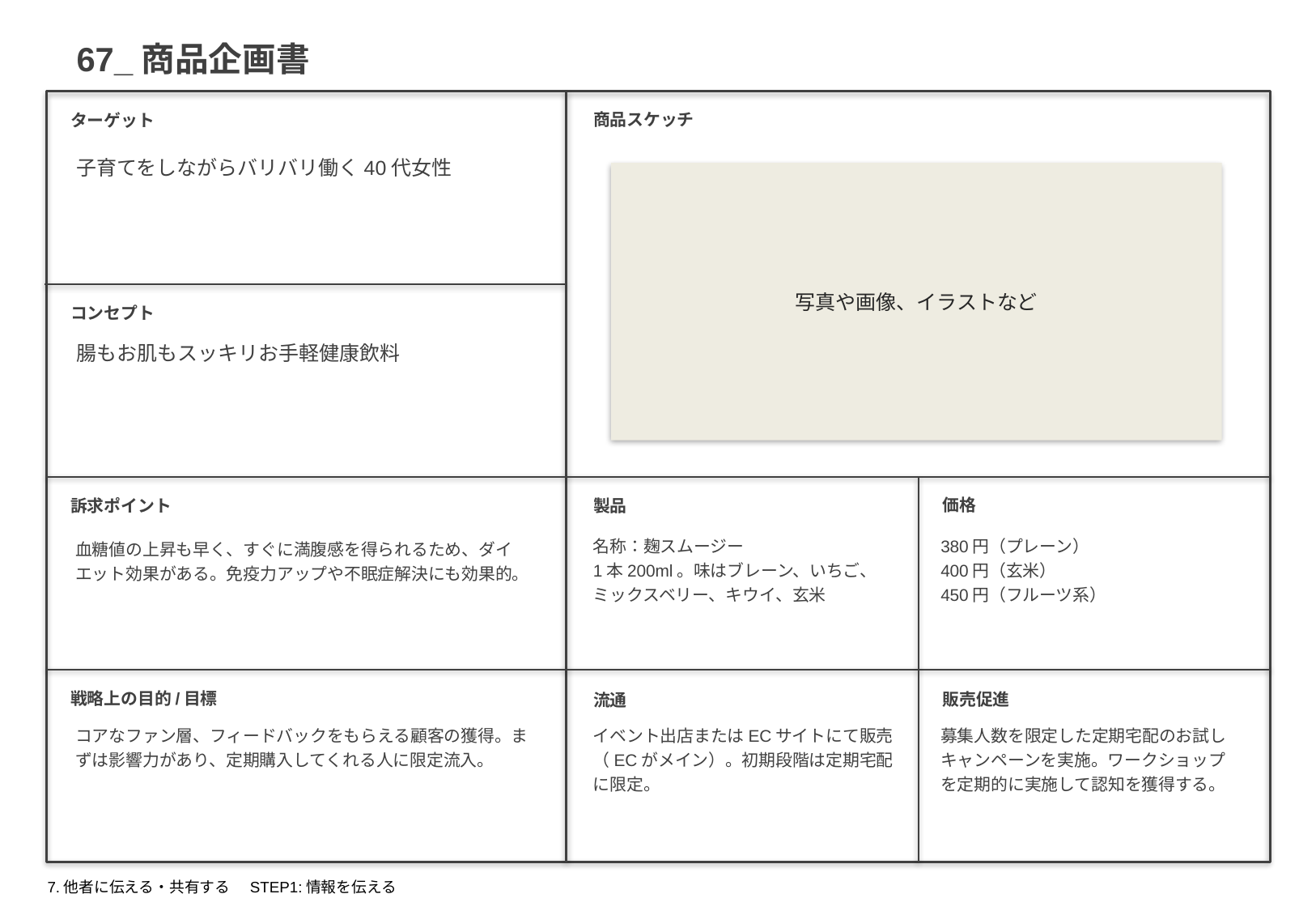

67_商品企画書

商品スケッチ
ターゲット
子育てをしながらバリバリ働く40代女性
写真や画像、イラストなど
コンセプト
腸もお肌もスッキリお手軽健康飲料
価格
製品
訴求ポイント
名称：麹スムージー
1本200ml。味はブレーン、いちご、ミックスベリー、キウイ、玄米
380円（プレーン）
400円（玄米）
450円（フルーツ系）
血糖値の上昇も早く、すぐに満腹感を得られるため、ダイエット効果がある。免疫力アップや不眠症解決にも効果的。
戦略上の目的/目標
販売促進
流通
コアなファン層、フィードバックをもらえる顧客の獲得。まずは影響力があり、定期購入してくれる人に限定流入。
イベント出店またはECサイトにて販売（ECがメイン）。初期段階は定期宅配に限定。
募集人数を限定した定期宅配のお試しキャンペーンを実施。ワークショップを定期的に実施して認知を獲得する。
7.他者に伝える・共有する
STEP1:情報を伝える